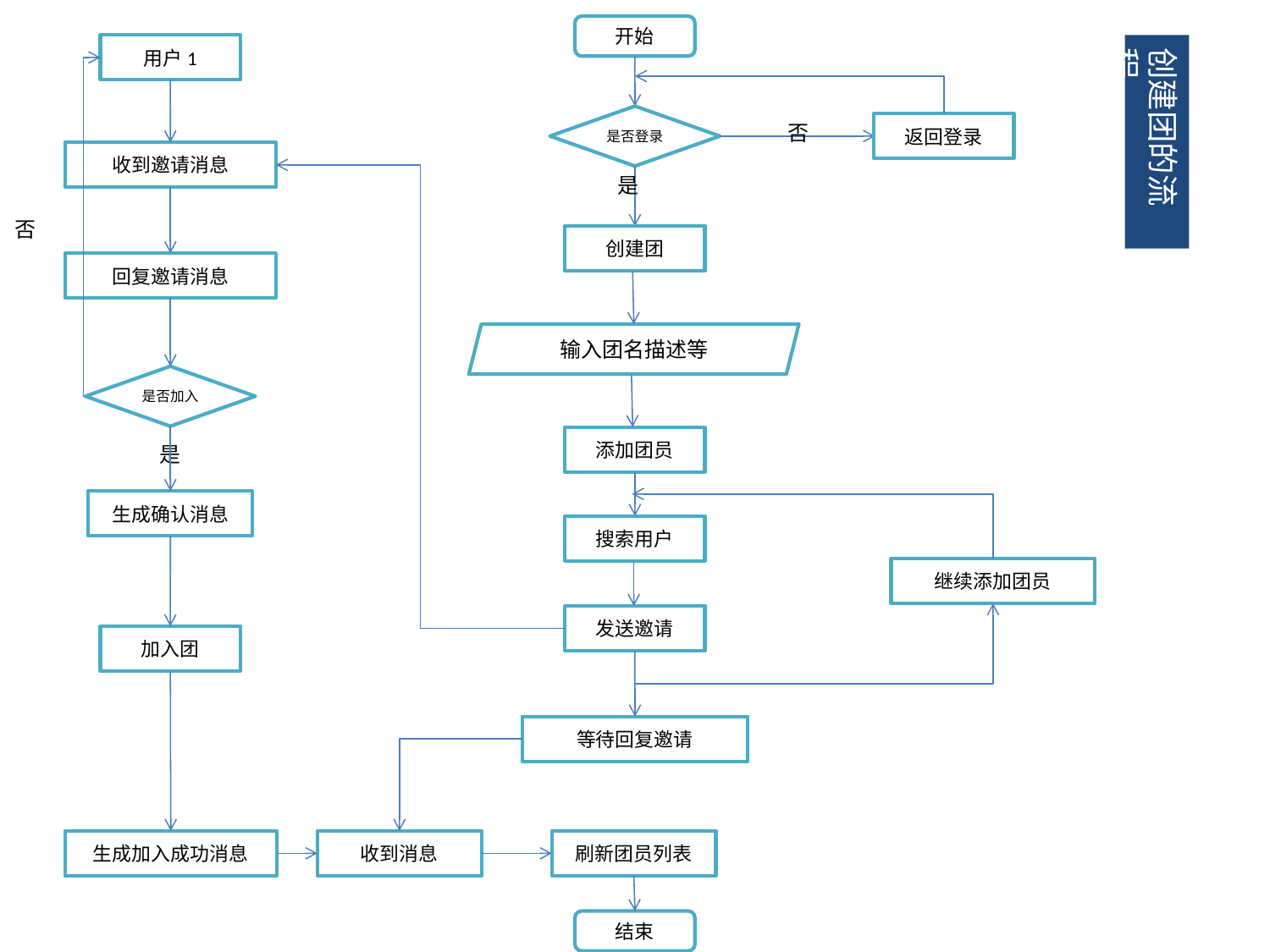

开始
用户1
创建团的流程
是否登录
否
返回登录
收到邀请消息
是
否
创建团
回复邀请消息
输入团名描述等
是否加入
添加团员
是
生成确认消息
搜索用户
继续添加团员
发送邀请
加入团
等待回复邀请
生成加入成功消息
收到消息
刷新团员列表
结束